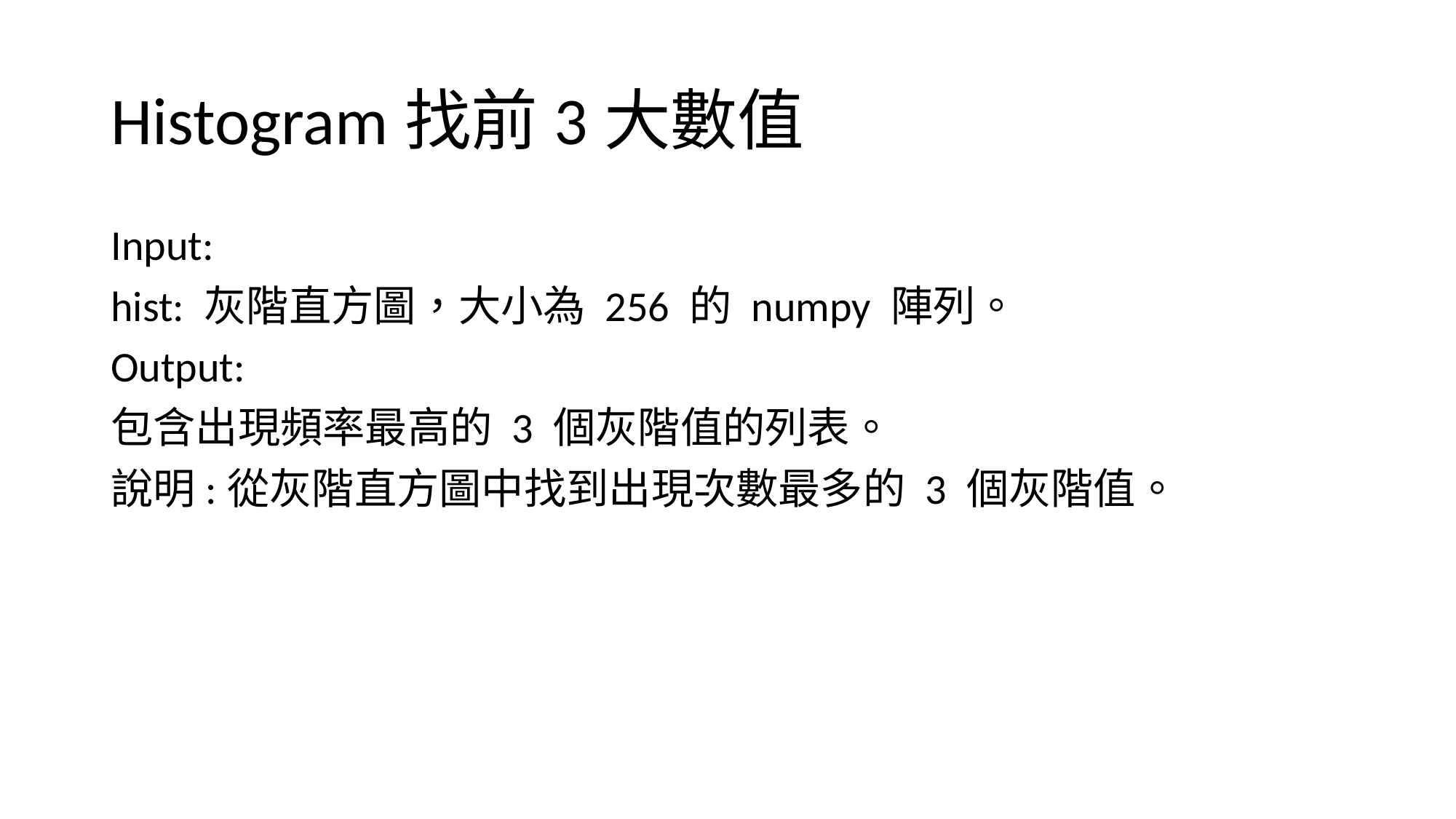

# Histogram找前3大數值
Input:
hist: 灰階直方圖，大小為 256 的 numpy 陣列。
Output:
包含出現頻率最高的 3 個灰階值的列表。
說明:從灰階直方圖中找到出現次數最多的 3 個灰階值。